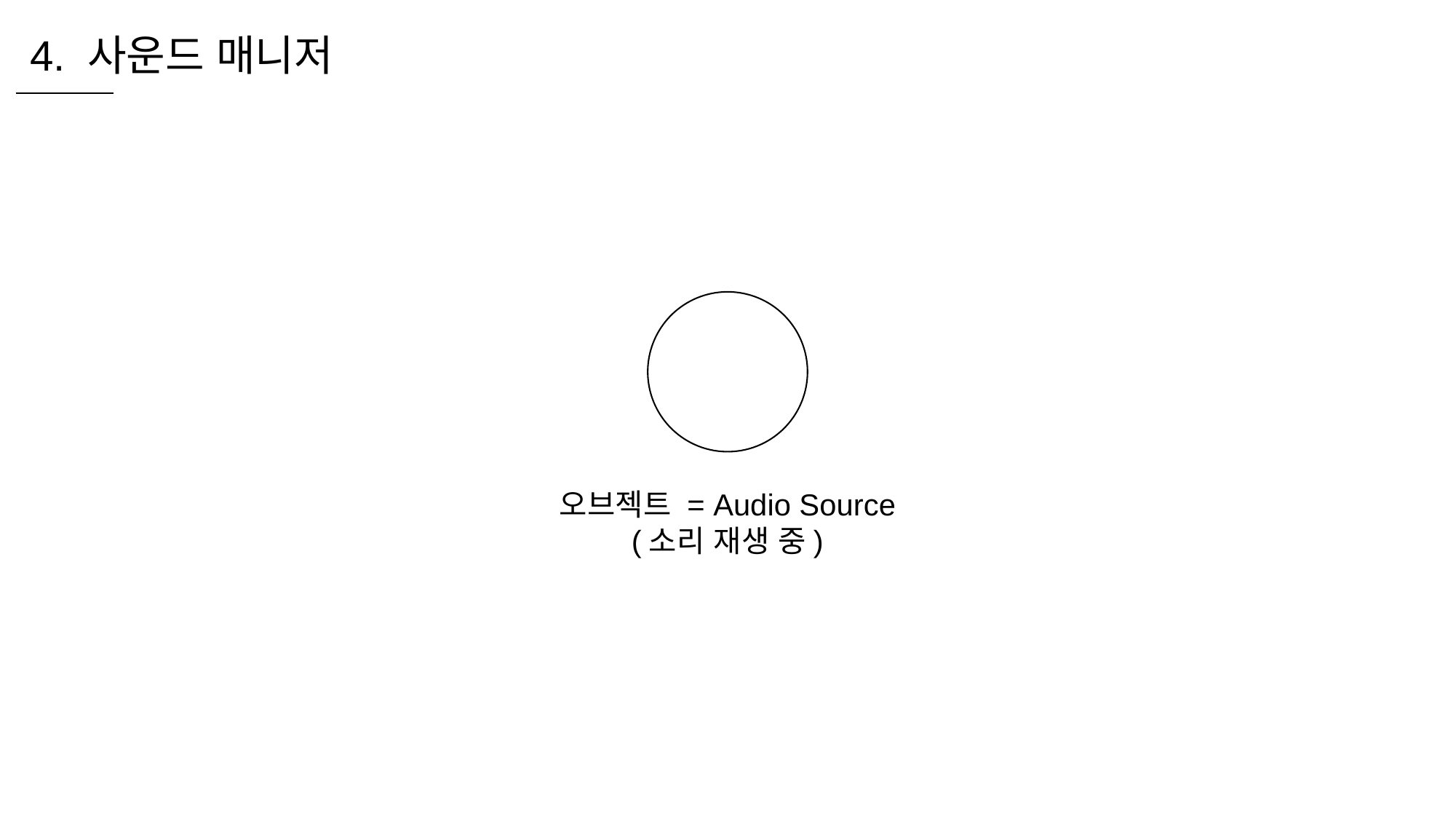

4. 사운드 매니저

오브젝트 = Audio Source
(소리 재생 중)